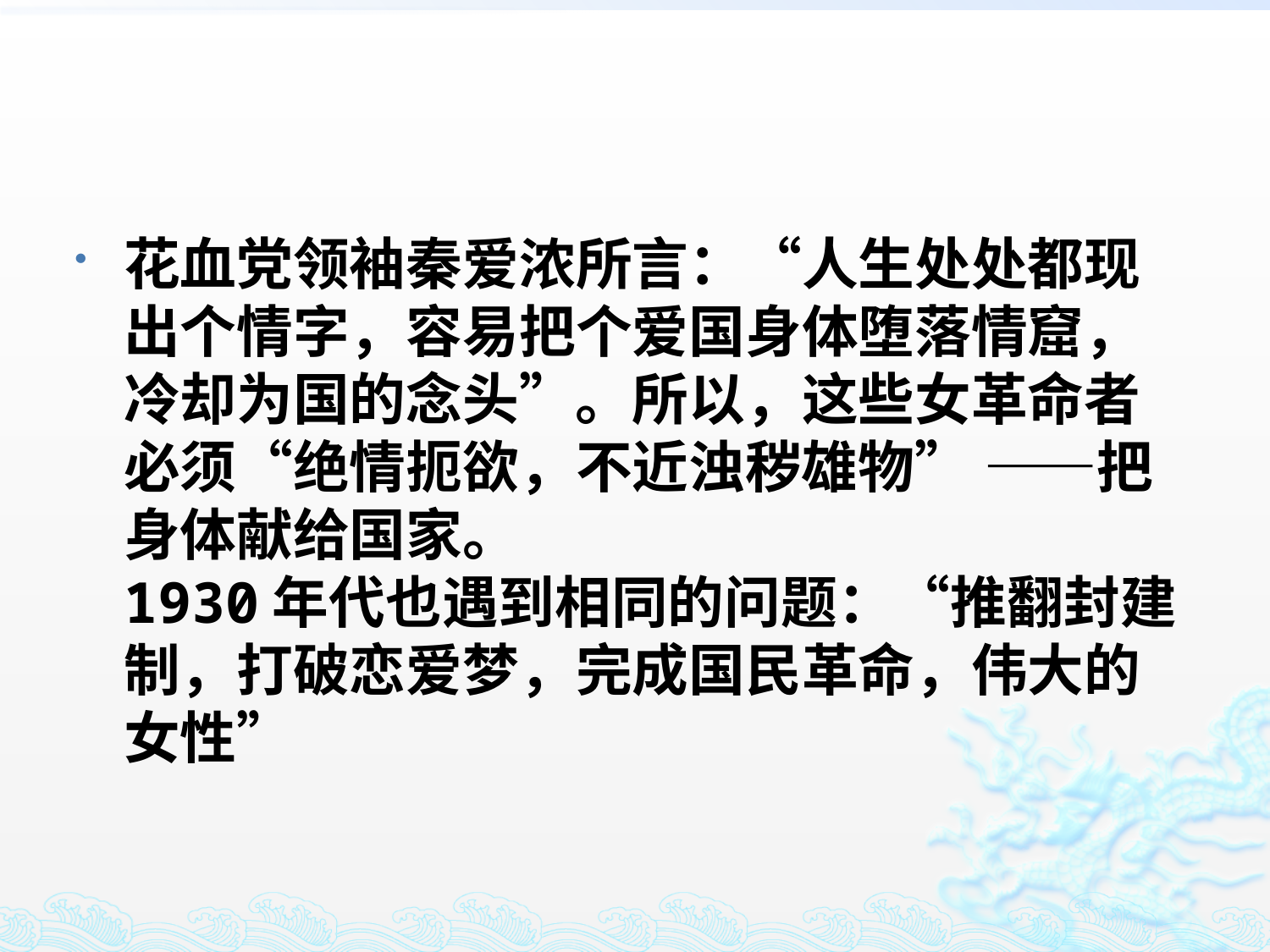

#
花血党领袖秦爱浓所言：“人生处处都现出个情字，容易把个爱国身体堕落情窟，冷却为国的念头”。所以，这些女革命者必须“绝情扼欲，不近浊秽雄物” ——把身体献给国家。
1930年代也遇到相同的问题：“推翻封建制，打破恋爱梦，完成国民革命，伟大的女性”